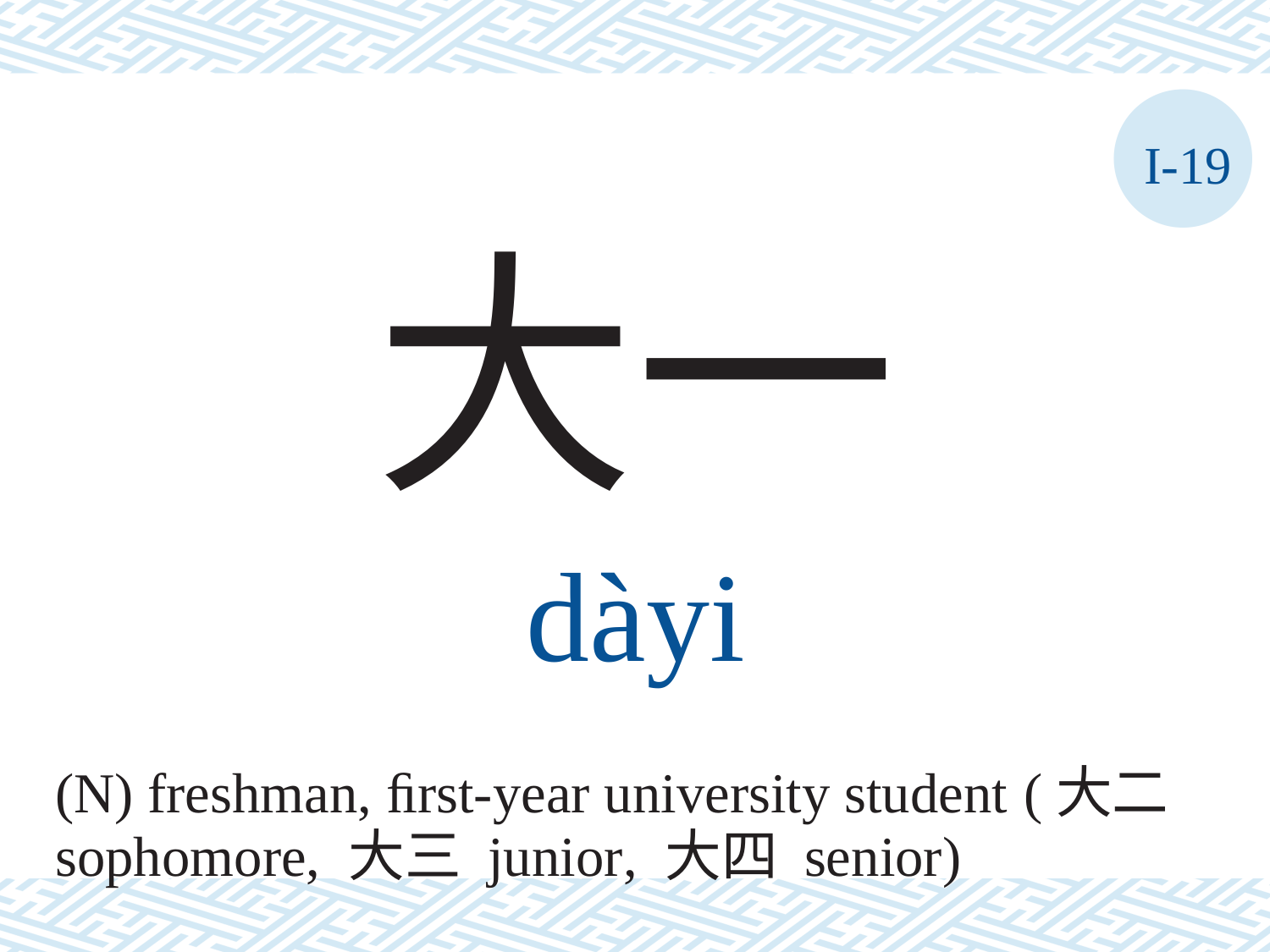

I-19
大一
dàyi
(N) freshman, ﬁrst-year university student (大二
sophomore, 大三 junior, 大四 senior)